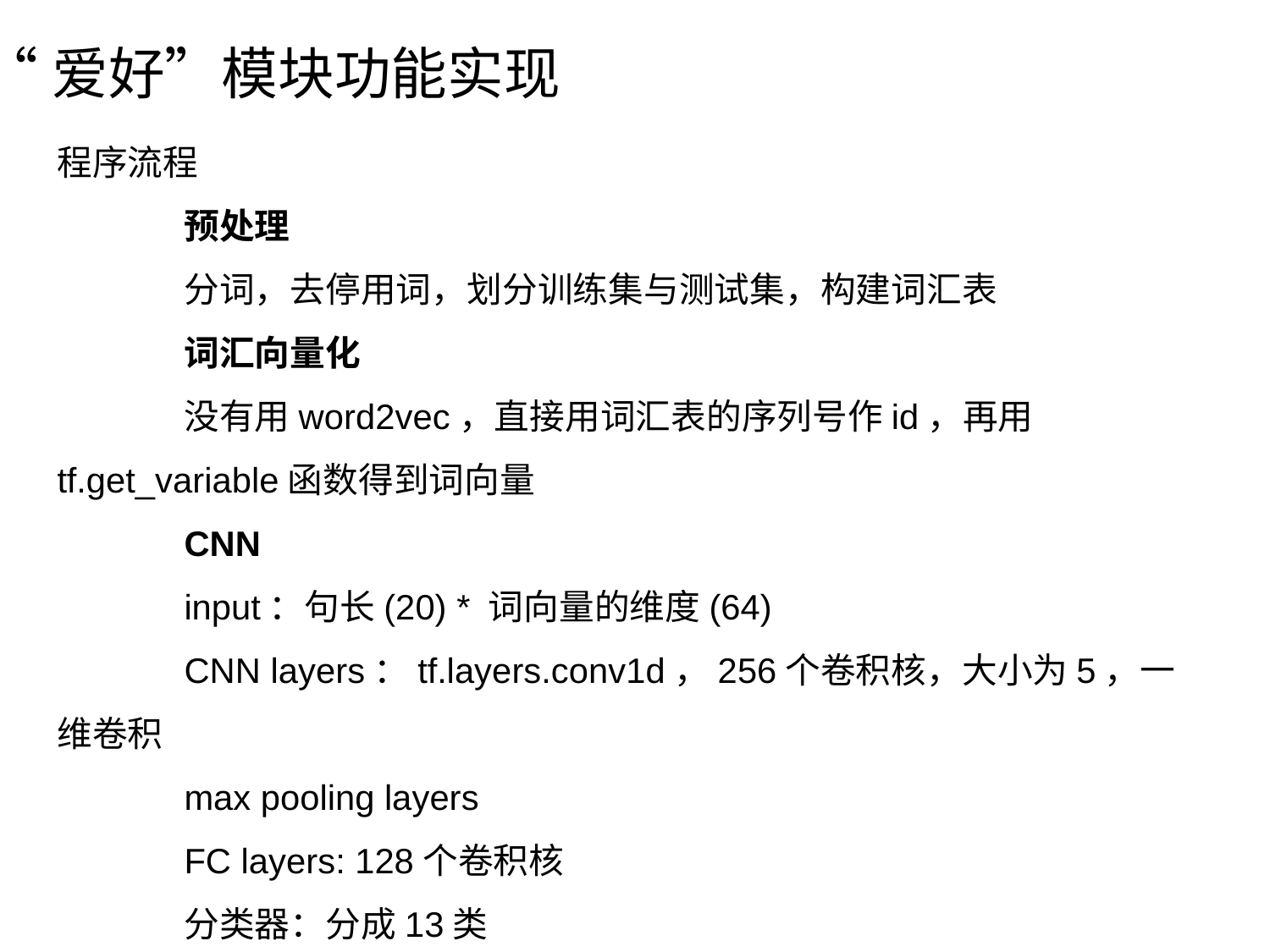

“爱好”模块功能实现
程序流程
	预处理
	分词，去停用词，划分训练集与测试集，构建词汇表
	词汇向量化
	没有用word2vec，直接用词汇表的序列号作id，再用tf.get_variable函数得到词向量
	CNN
	input：句长(20) * 词向量的维度(64)
	CNN layers：tf.layers.conv1d，256个卷积核，大小为5，一维卷积
	max pooling layers
	FC layers: 128个卷积核
	分类器：分成13类